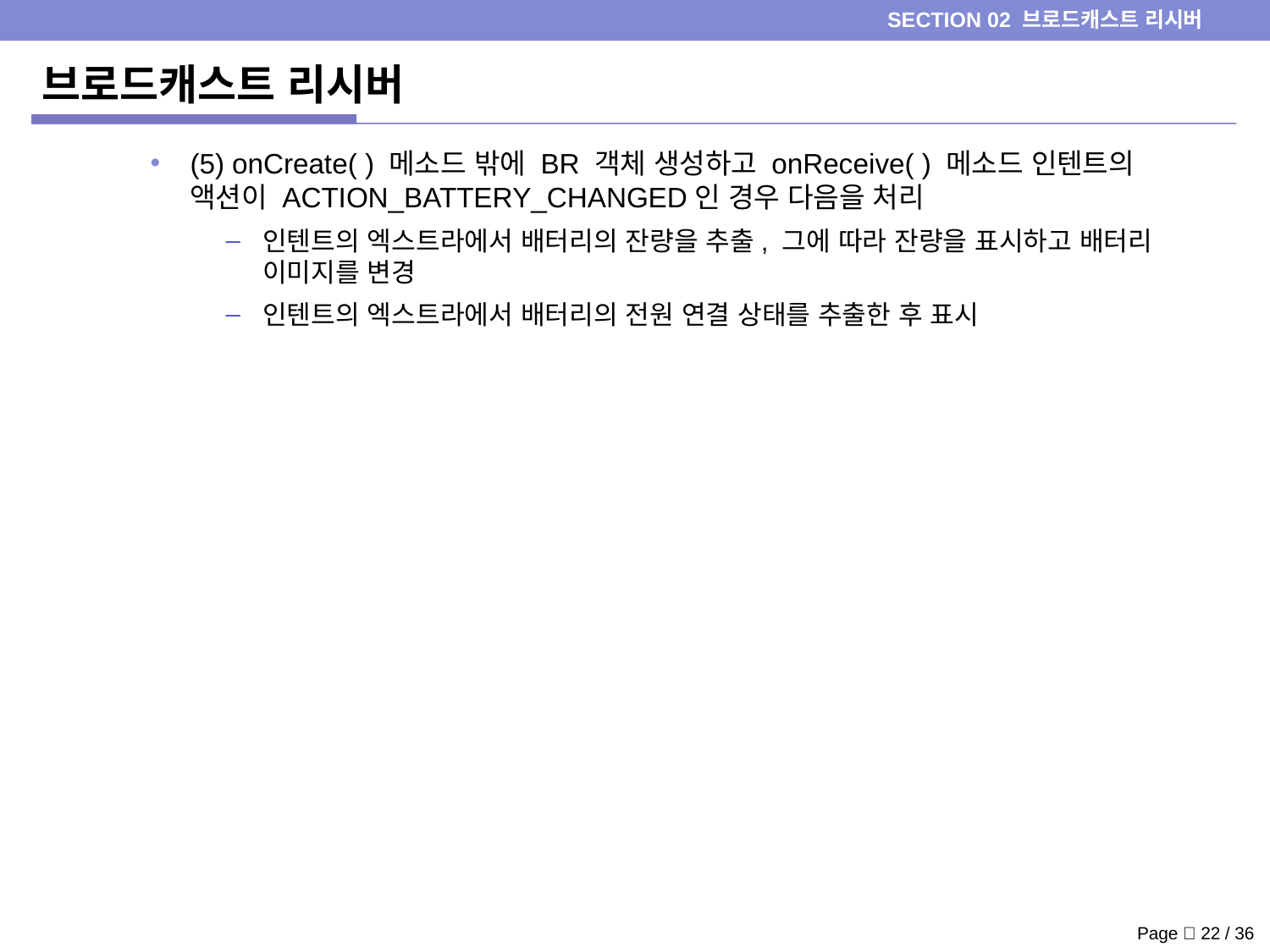

SECTION 02 브로드캐스트 리시버

# 브로드캐스트 리시버
(5) onCreate( ) 메소드 밖에 BR 객체 생성하고 onReceive( ) 메소드 인텐트의 액션이 ACTION_BATTERY_CHANGED인 경우 다음을 처리
인텐트의 엑스트라에서 배터리의 잔량을 추출, 그에 따라 잔량을 표시하고 배터리 이미지를 변경
인텐트의 엑스트라에서 배터리의 전원 연결 상태를 추출한 후 표시